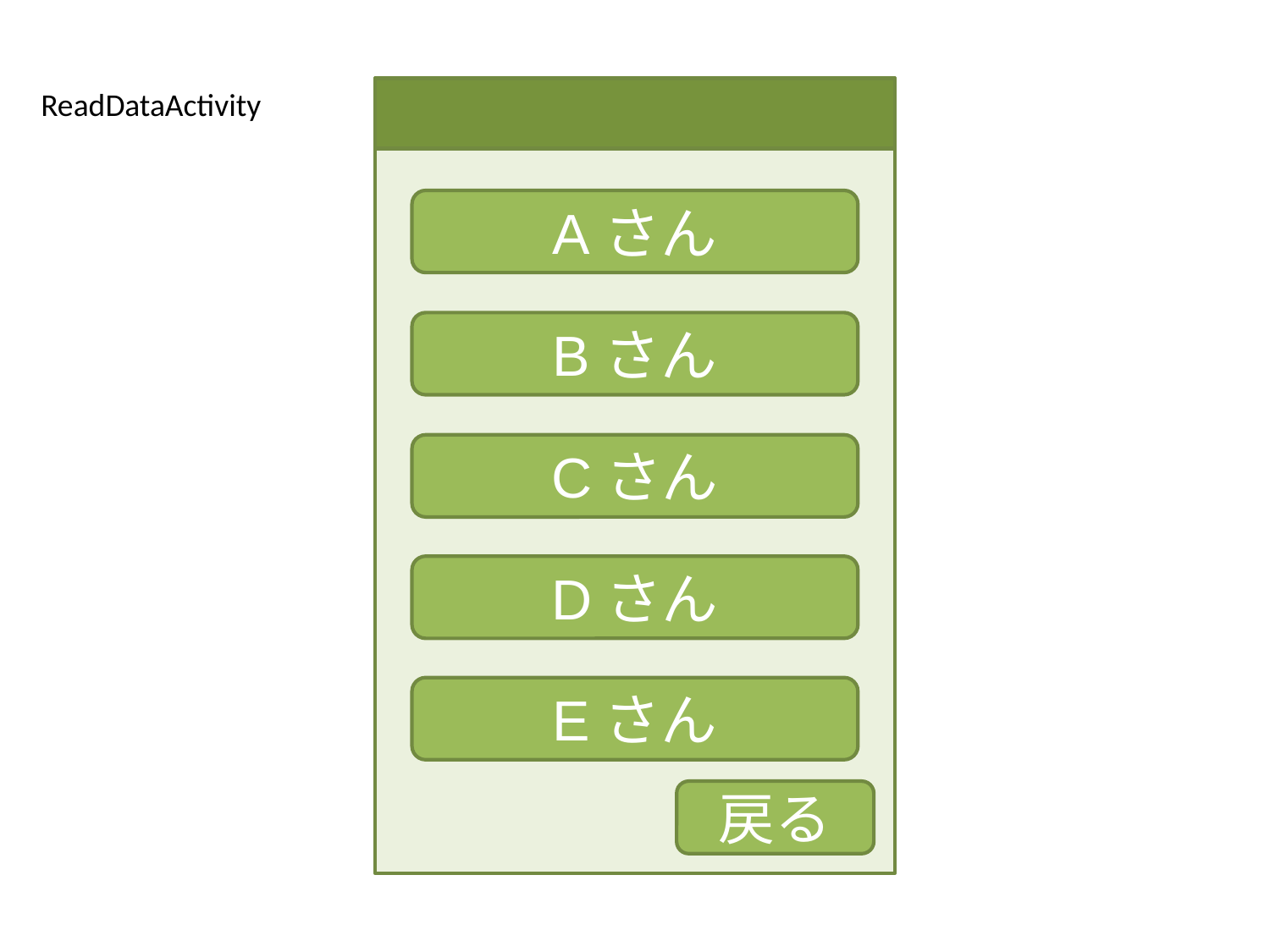

ReadDataActivity

Aさん
Bさん
Cさん
Dさん
Eさん
戻る